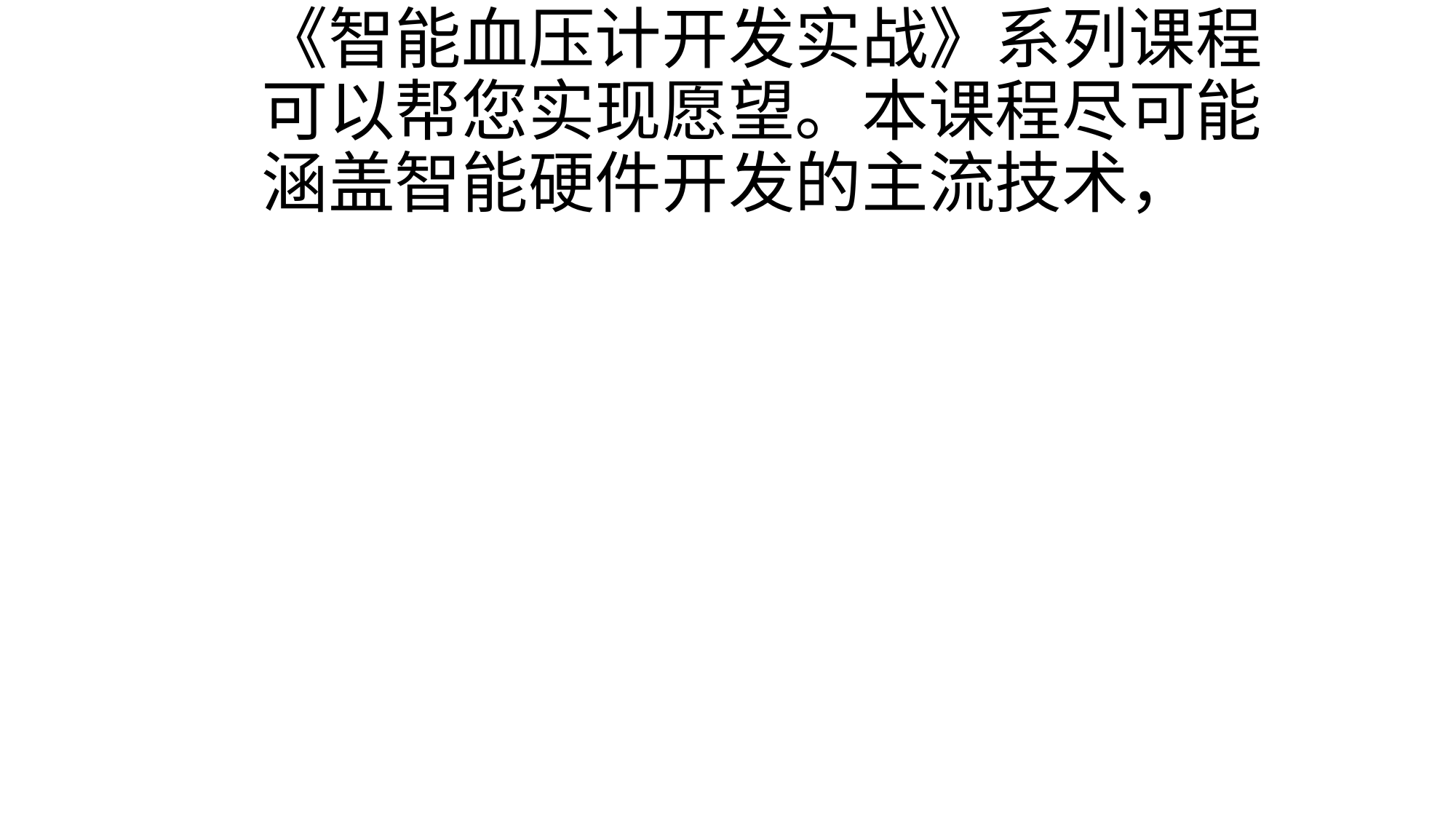

# 《智能血压计开发实战》系列课程可以帮您实现愿望。本课程尽可能涵盖智能硬件开发的主流技术，